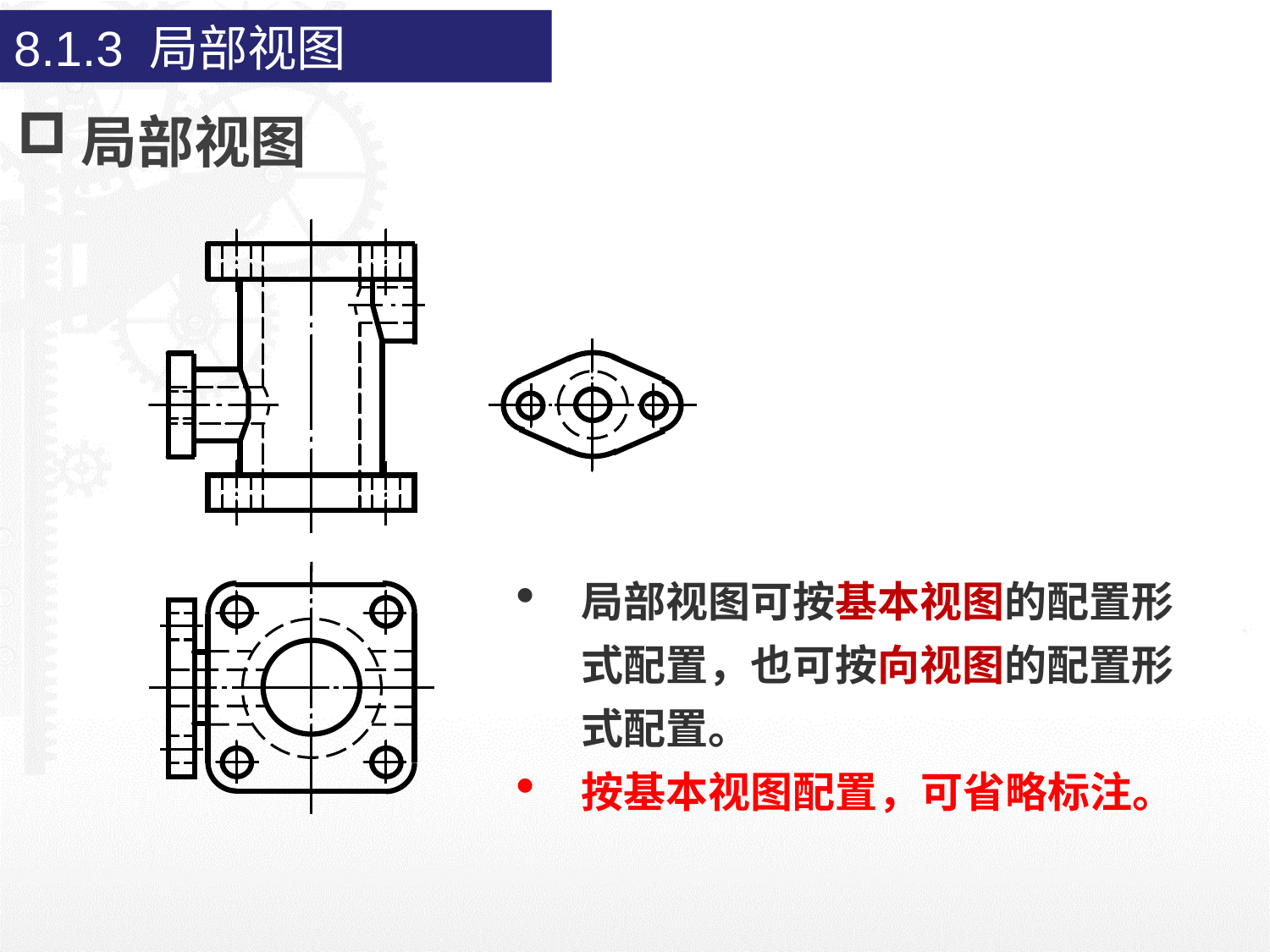

8.1.3 局部视图
局部视图

局部视图可按基本视图的配置形式配置，也可按向视图的配置形式配置。
按基本视图配置，可省略标注。